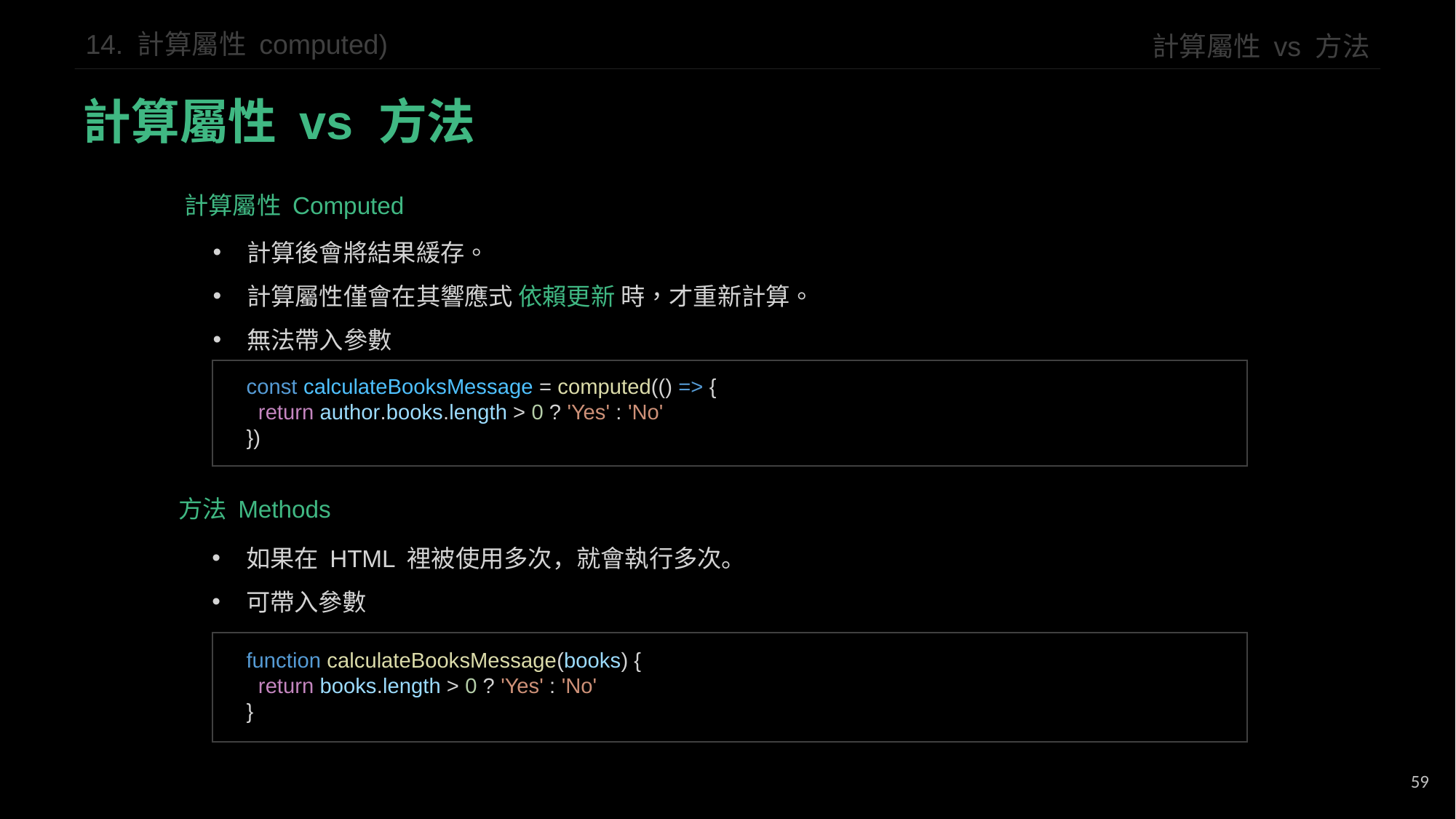

計算屬性 vs 方法
14. 計算屬性 computed)
計算屬性 vs 方法
計算屬性 Computed
計算後會將結果緩存。
計算屬性僅會在其響應式 依賴更新 時，才重新計算。
無法帶入參數

const calculateBooksMessage = computed(() => {
  return author.books.length > 0 ? 'Yes' : 'No'
})
方法 Methods
如果在 HTML 裡被使用多次，就會執行多次。
可帶入參數

function calculateBooksMessage(books) {
  return books.length > 0 ? 'Yes' : 'No'
}
59